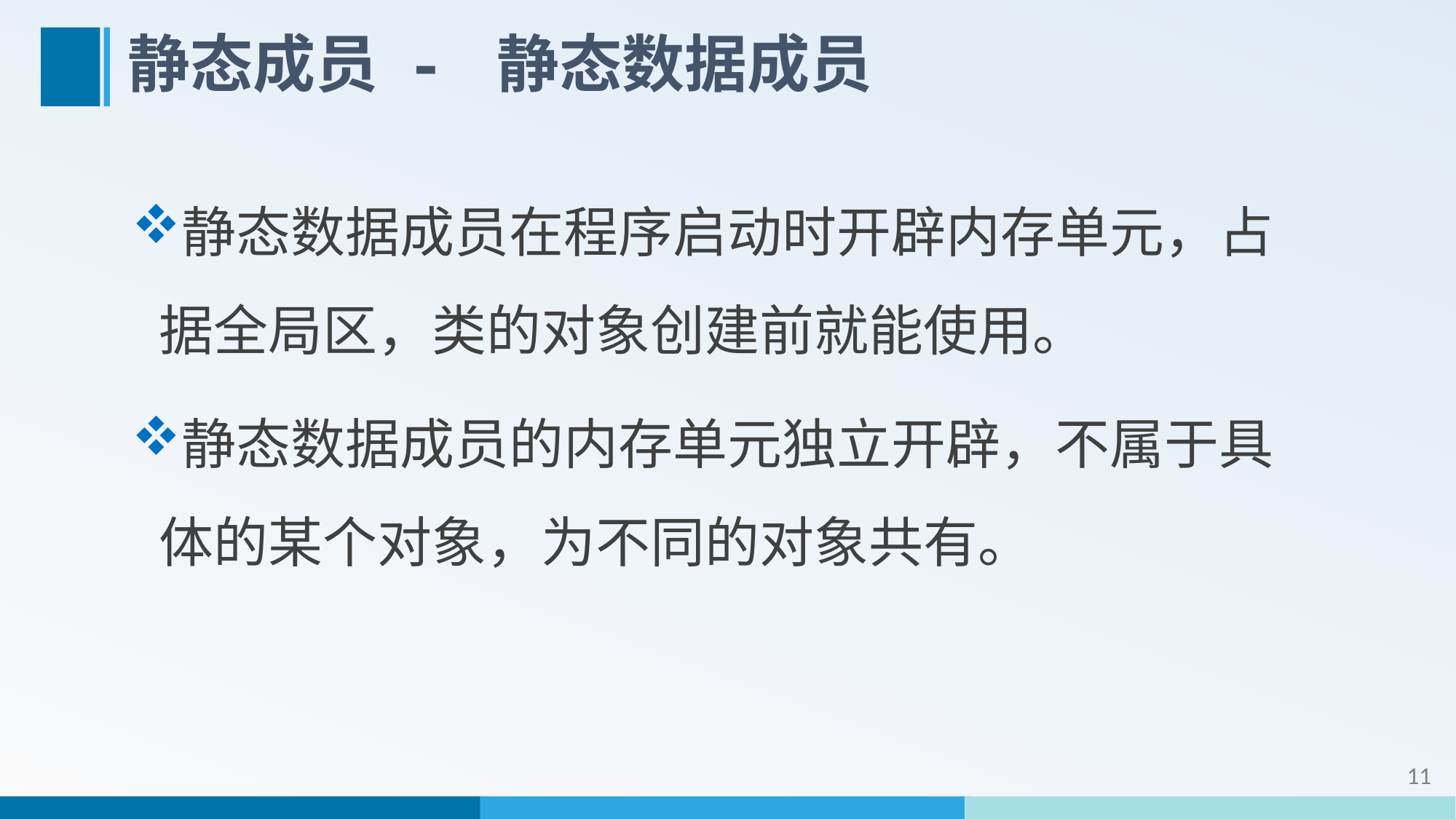

# 静态成员 - 静态数据成员
静态数据成员在程序启动时开辟内存单元，占据全局区，类的对象创建前就能使用。
静态数据成员的内存单元独立开辟，不属于具体的某个对象，为不同的对象共有。